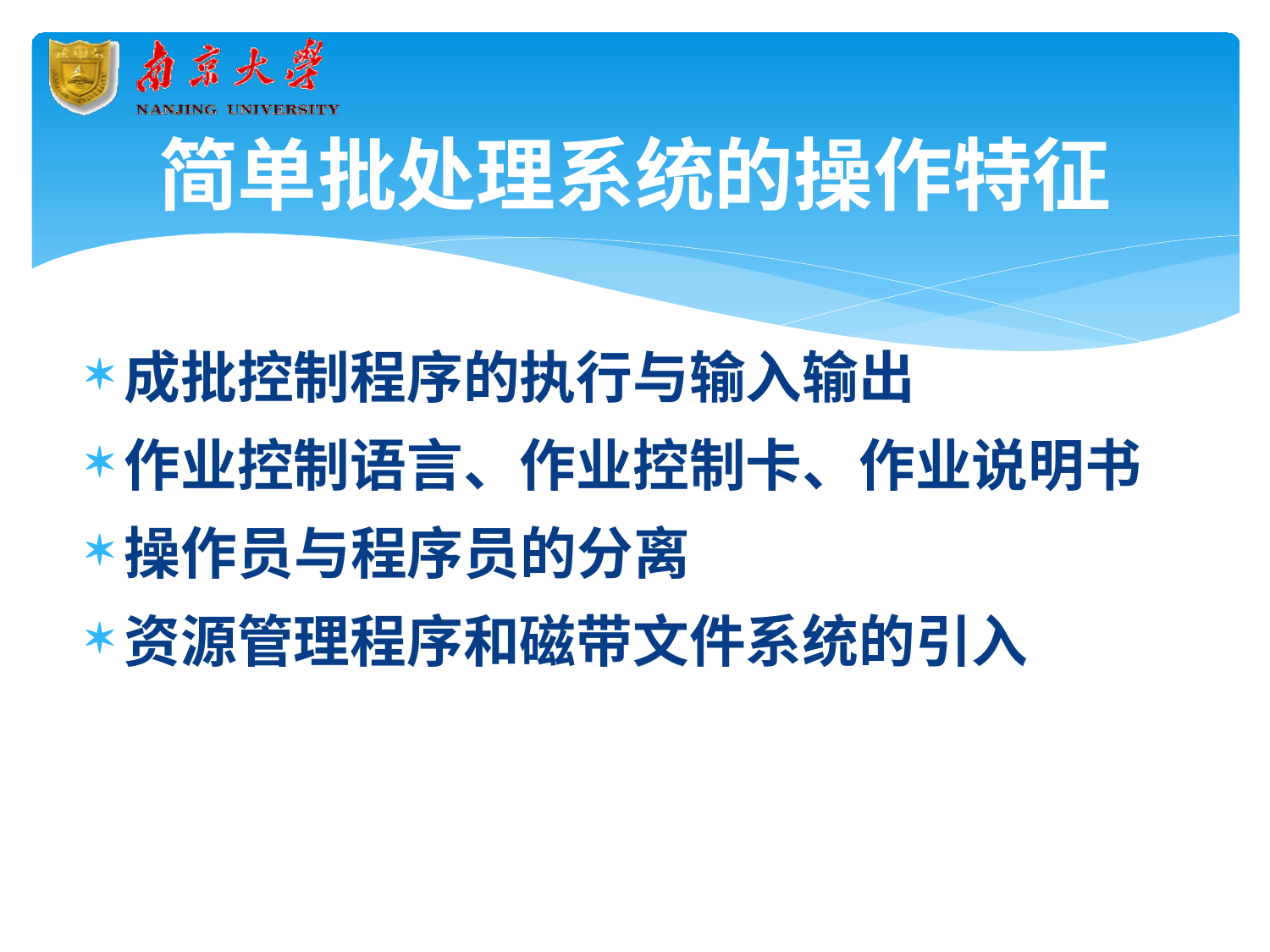

# 简单批处理系统的操作特征
成批控制程序的执行与输入输出
作业控制语言、作业控制卡、作业说明书
操作员与程序员的分离
资源管理程序和磁带文件系统的引入